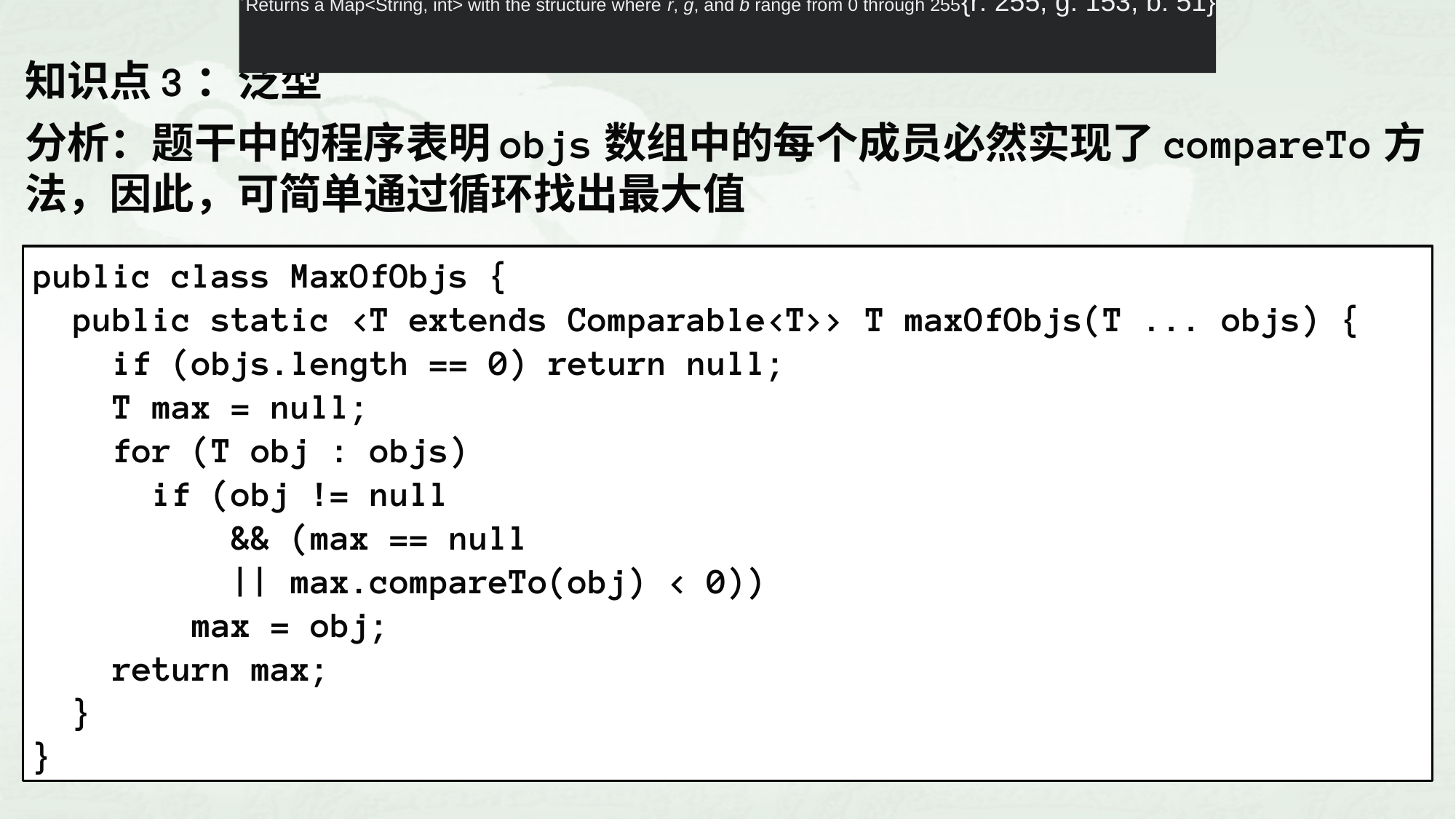

Returns a Map<String, int> with the structure where r, g, and b range from 0 through 255{r: 255, g: 153, b: 51}

知识点3：泛型
分析：题干中的程序表明objs数组中的每个成员必然实现了compareTo方法，因此，可简单通过循环找出最大值
public class MaxOfObjs {
  public static <T extends Comparable<T>> T maxOfObjs(T ... objs) {
    if (objs.length == 0) return null;
    T max = null;
    for (T obj : objs)
      if (obj != null
          && (max == null
          || max.compareTo(obj) < 0))
        max = obj;
    return max;
  }
}